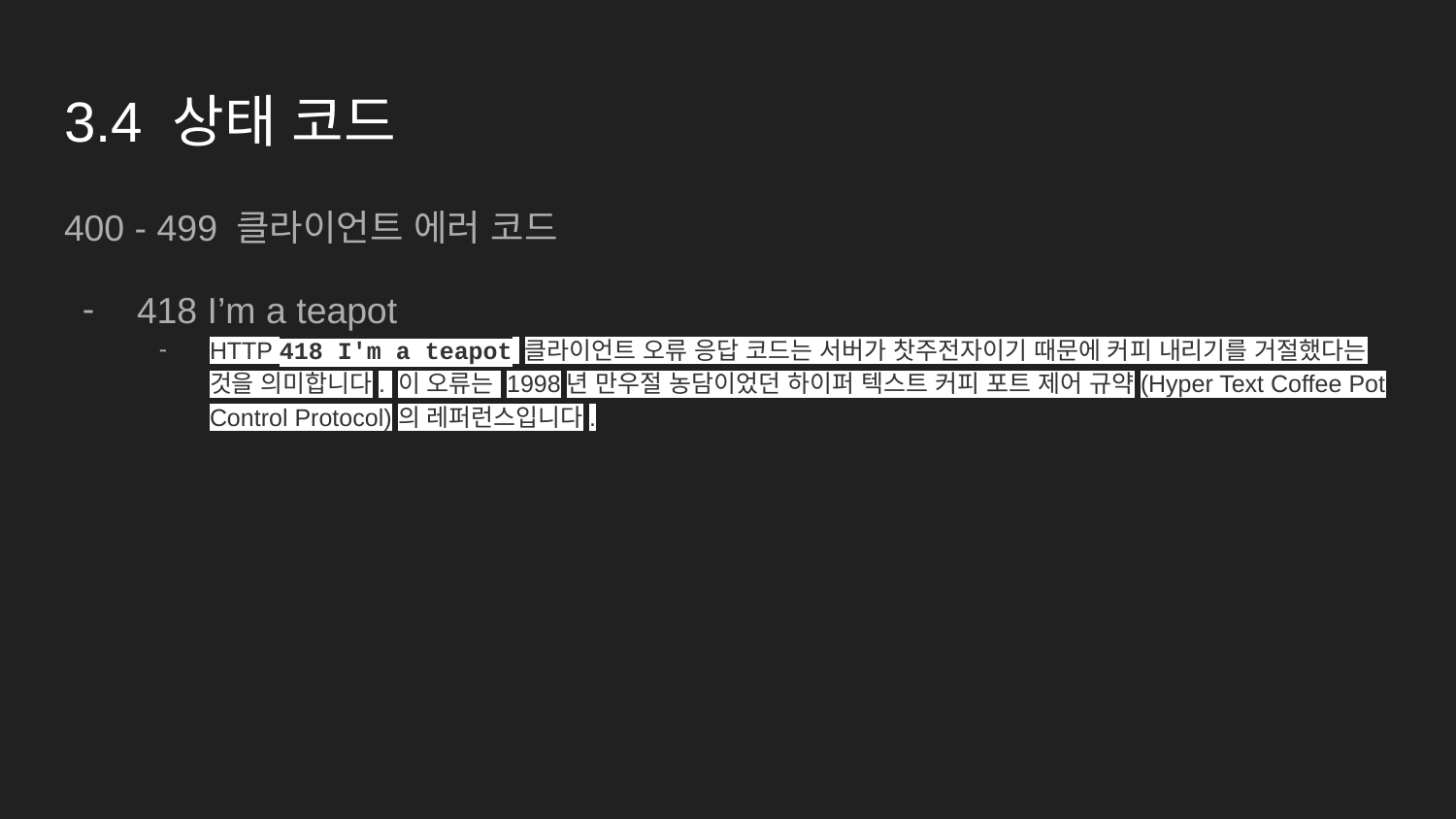

# 3.4 상태 코드
400 - 499 클라이언트 에러 코드
418 I’m a teapot
HTTP 418 I'm a teapot 클라이언트 오류 응답 코드는 서버가 찻주전자이기 때문에 커피 내리기를 거절했다는 것을 의미합니다. 이 오류는 1998년 만우절 농담이었던 하이퍼 텍스트 커피 포트 제어 규약(Hyper Text Coffee Pot Control Protocol)의 레퍼런스입니다.